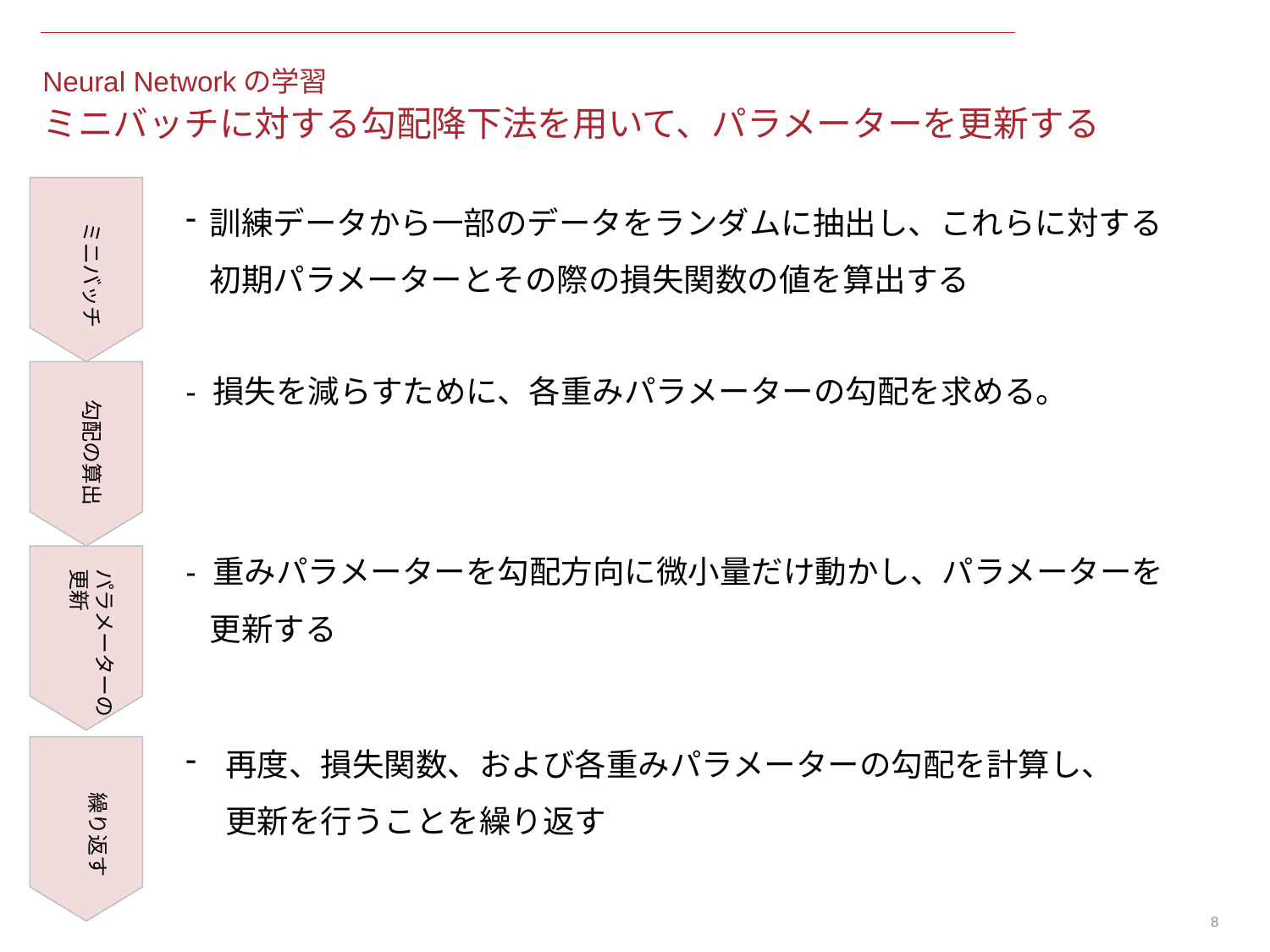

# Neural Networkの学習 ミニバッチに対する勾配降下法を用いて、パラメーターを更新する

訓練データから一部のデータをランダムに抽出し、これらに対する初期パラメーターとその際の損失関数の値を算出する
ミニバッチ
- 損失を減らすために、各重みパラメーターの勾配を求める。
勾配の算出
- 重みパラメーターを勾配方向に微小量だけ動かし、パラメーターを更新する
パラメーターの
更新
再度、損失関数、および各重みパラメーターの勾配を計算し、
更新を行うことを繰り返す
繰り返す
8